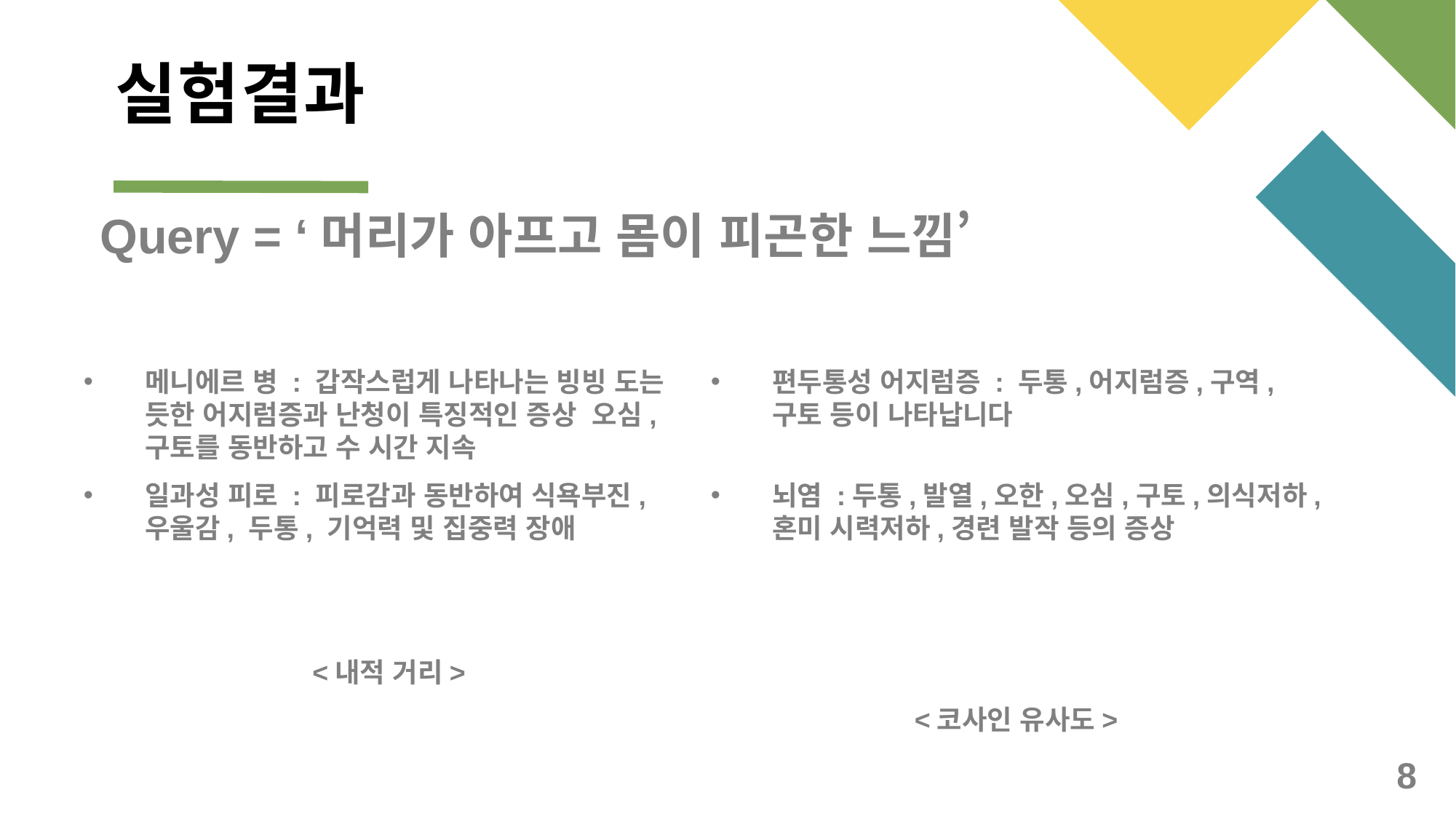

# 실험결과
Query = ‘머리가 아프고 몸이 피곤한 느낌’
메니에르 병 : 갑작스럽게 나타나는 빙빙 도는 듯한 어지럼증과 난청이 특징적인 증상  오심,구토를 동반하고 수 시간 지속
일과성 피로 : 피로감과 동반하여 식욕부진, 우울감, 두통, 기억력 및 집중력 장애

<내적 거리>

편두통성 어지럼증 : 두통,어지럼증,구역,구토 등이 나타납니다
뇌염 :두통,발열,오한,오심,구토,의식저하,혼미 시력저하,경련 발작 등의 증상

<코사인 유사도>

8